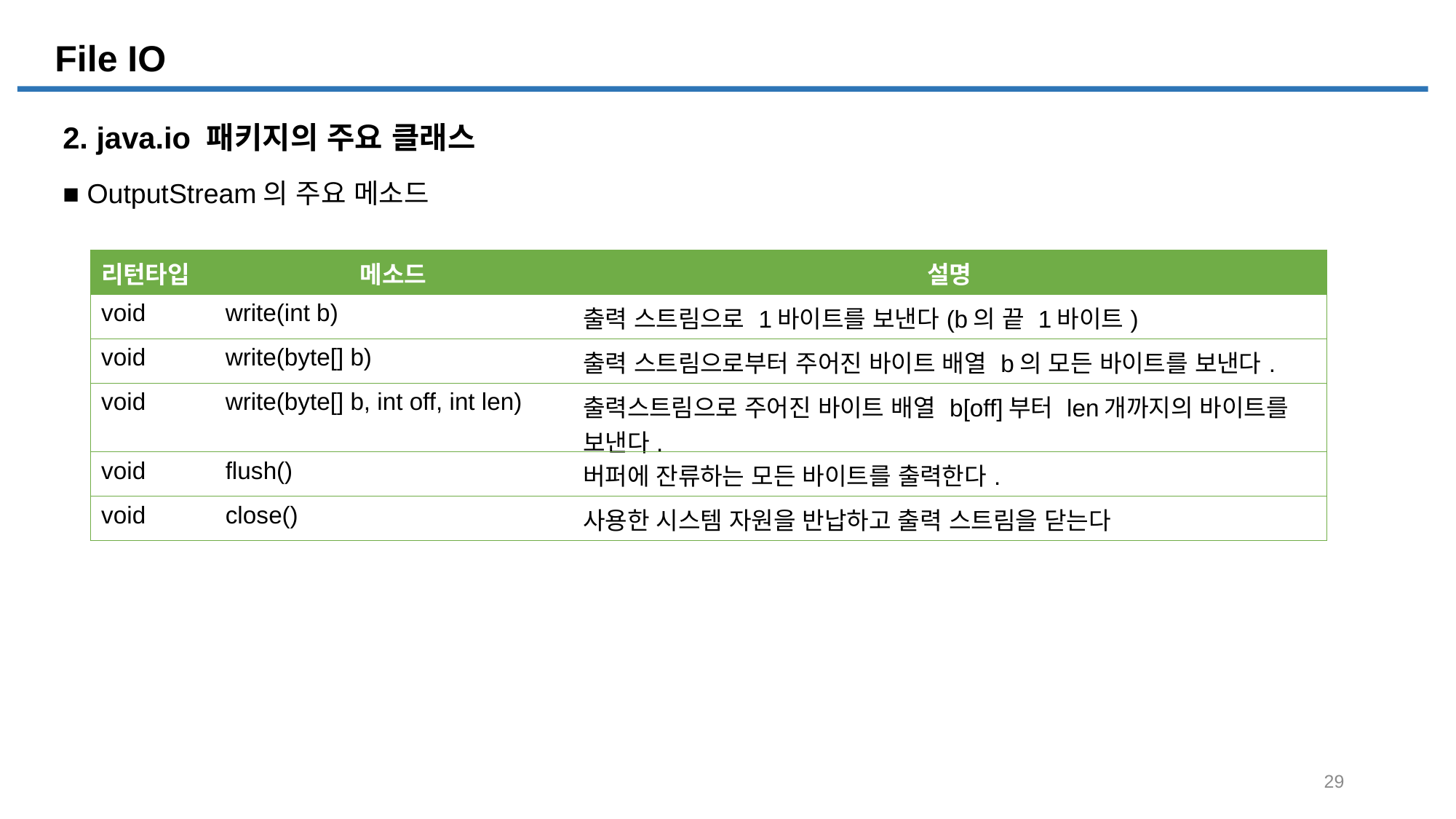

File IO

File IO
2. java.io 패키지의 주요 클래스
■ OutputStream의 주요 메소드
| 리턴타입 | 메소드 | 설명 |
| --- | --- | --- |
| void | write(int b) | 출력 스트림으로 1바이트를 보낸다(b의 끝 1바이트) |
| void | write(byte[] b) | 출력 스트림으로부터 주어진 바이트 배열 b의 모든 바이트를 보낸다. |
| void | write(byte[] b, int off, int len) | 출력스트림으로 주어진 바이트 배열 b[off]부터 len개까지의 바이트를 보낸다. |
| void | flush() | 버퍼에 잔류하는 모든 바이트를 출력한다. |
| void | close() | 사용한 시스템 자원을 반납하고 출력 스트림을 닫는다 |
29